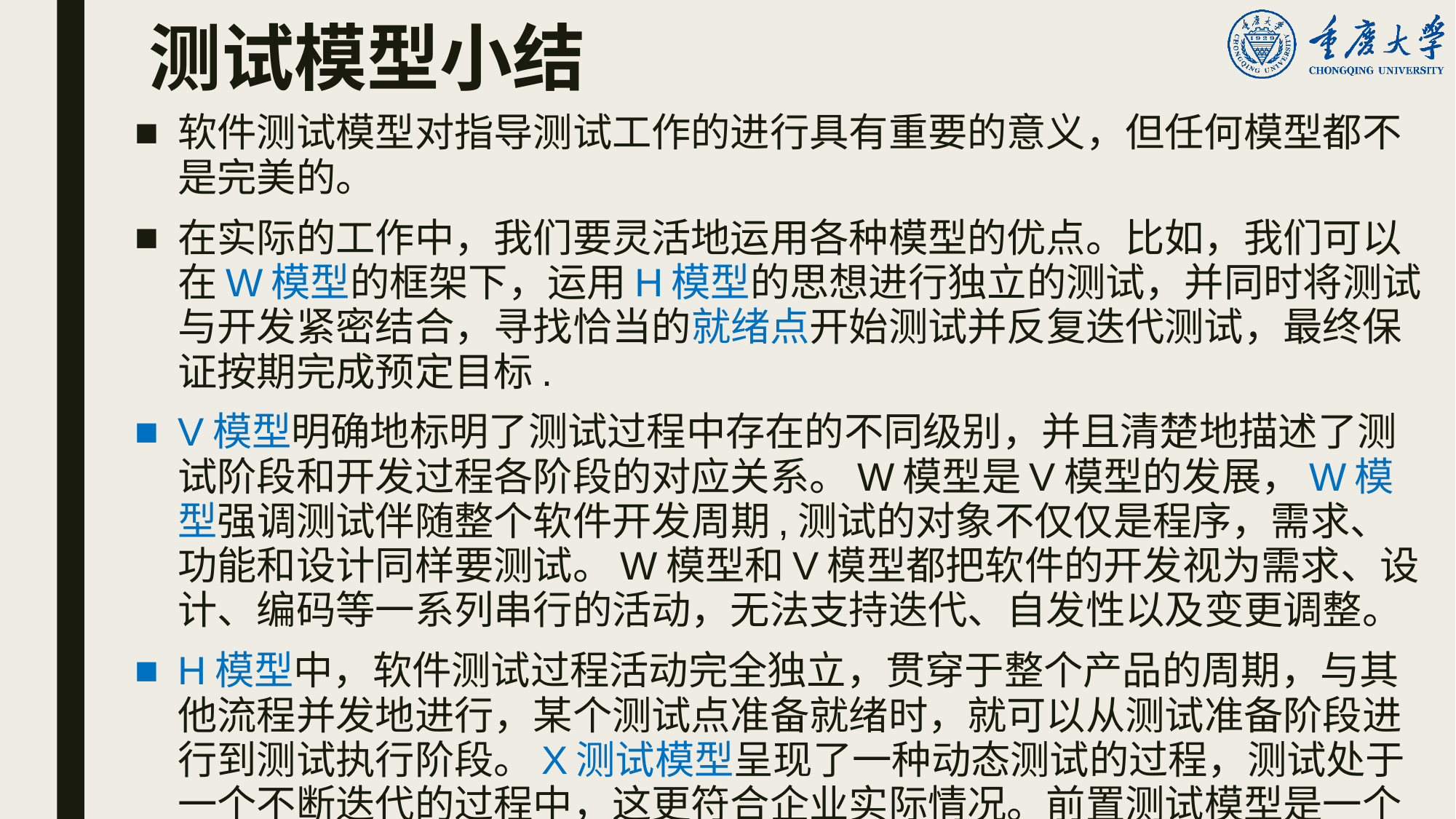

# 测试模型小结
软件测试模型对指导测试工作的进行具有重要的意义，但任何模型都不是完美的。
在实际的工作中，我们要灵活地运用各种模型的优点。比如，我们可以在W模型的框架下，运用H模型的思想进行独立的测试，并同时将测试与开发紧密结合，寻找恰当的就绪点开始测试并反复迭代测试，最终保证按期完成预定目标.
V模型明确地标明了测试过程中存在的不同级别，并且清楚地描述了测试阶段和开发过程各阶段的对应关系。W模型是V模型的发展，W模型强调测试伴随整个软件开发周期,测试的对象不仅仅是程序，需求、功能和设计同样要测试。W模型和V模型都把软件的开发视为需求、设计、编码等一系列串行的活动，无法支持迭代、自发性以及变更调整。
H模型中，软件测试过程活动完全独立，贯穿于整个产品的周期，与其他流程并发地进行，某个测试点准备就绪时，就可以从测试准备阶段进行到测试执行阶段。X测试模型呈现了一种动态测试的过程，测试处于一个不断迭代的过程中，这更符合企业实际情况。前置测试模型是一个将测试和开发紧密结合的模型。